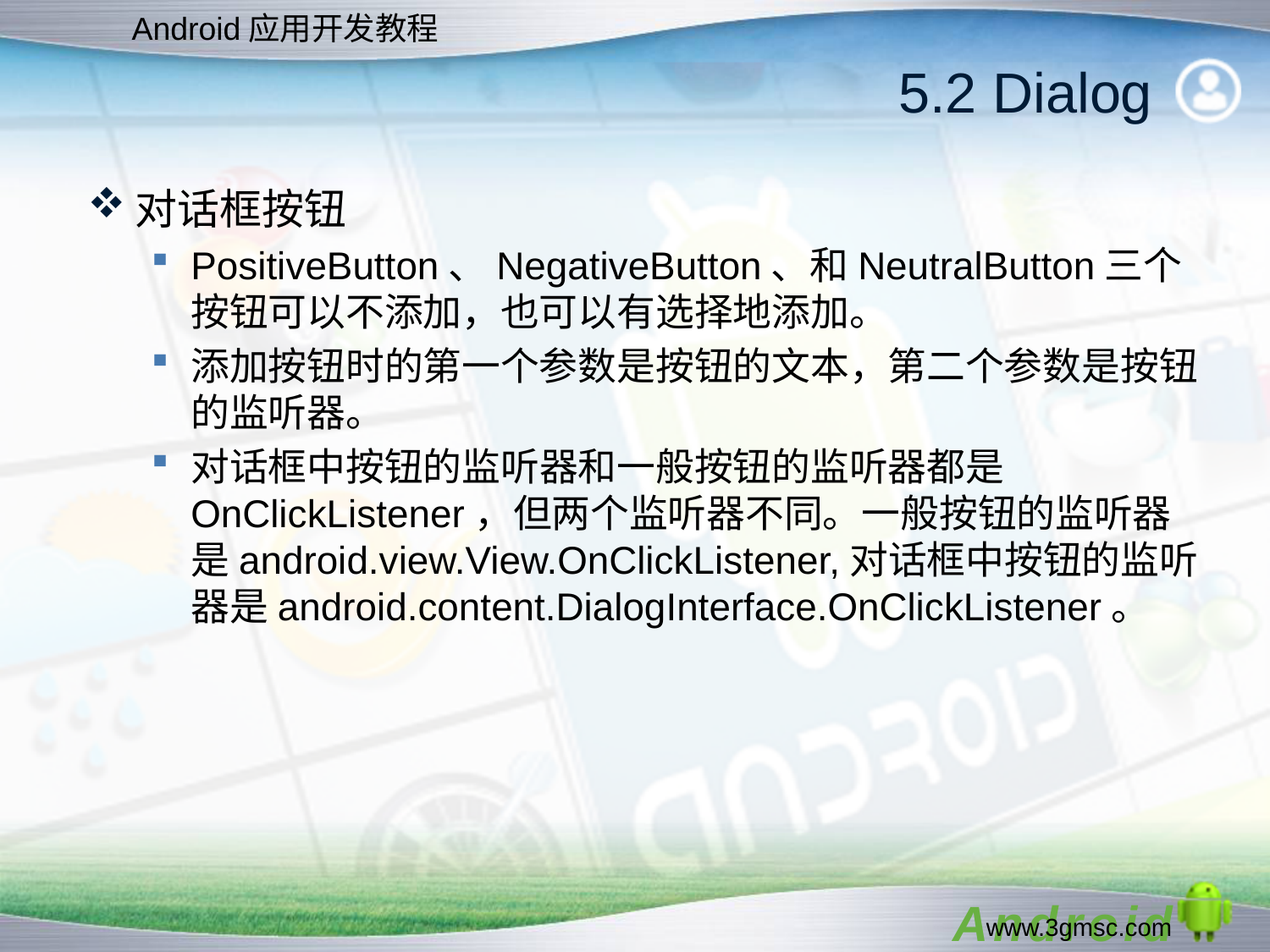

# 5.2 Dialog
对话框按钮
PositiveButton、NegativeButton、和NeutralButton三个按钮可以不添加，也可以有选择地添加。
添加按钮时的第一个参数是按钮的文本，第二个参数是按钮的监听器。
对话框中按钮的监听器和一般按钮的监听器都是OnClickListener，但两个监听器不同。一般按钮的监听器是android.view.View.OnClickListener,对话框中按钮的监听器是android.content.DialogInterface.OnClickListener。
www.3gmsc.com